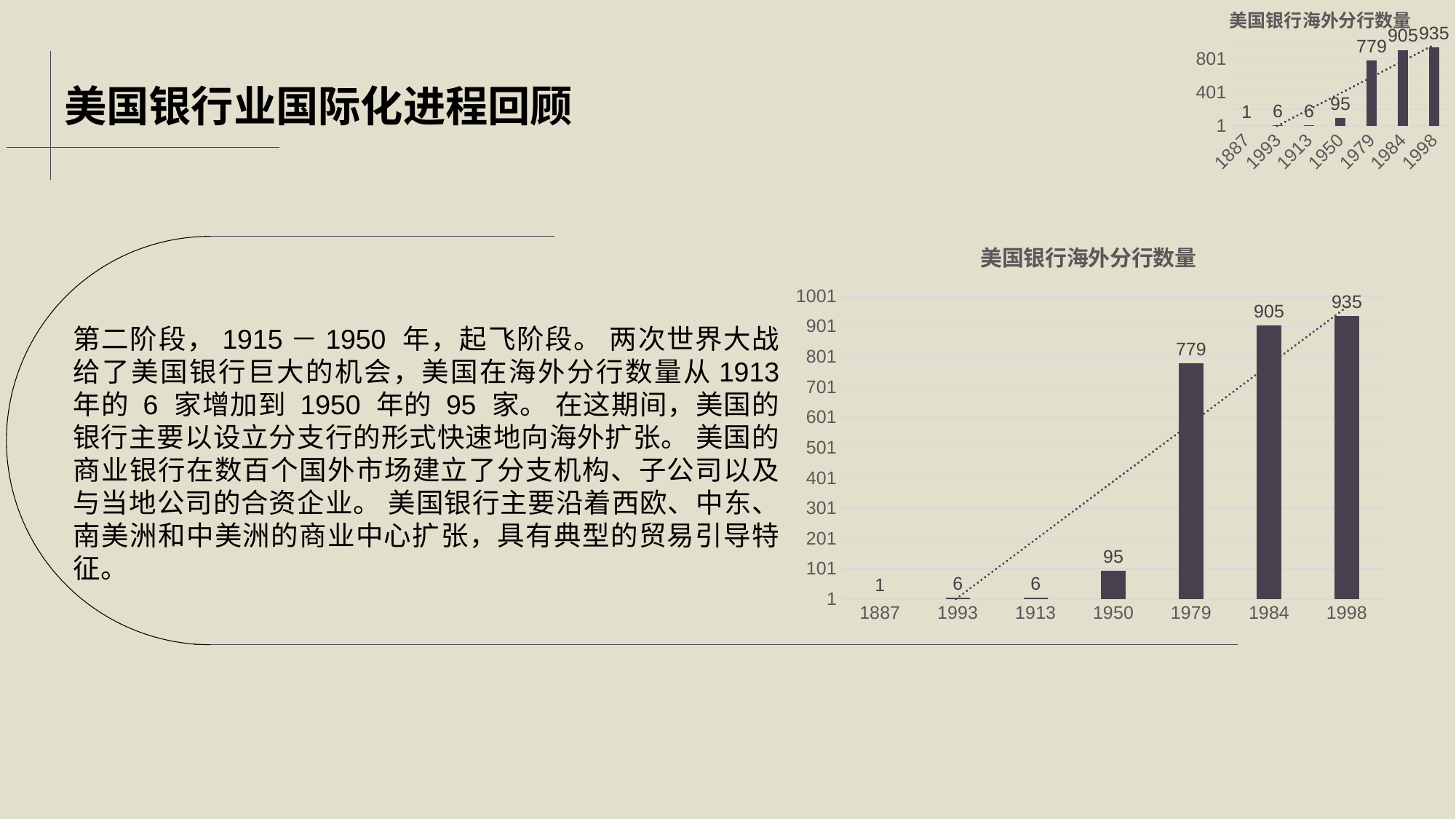

### Chart: 美国银行海外分行数量

| Category | 海外分行数量 |
|---|---|
| 1887 | 1.0 |
| 1993 | 6.0 |
| 1913 | 6.0 |
| 1950 | 95.0 |
| 1979 | 779.0 |
| 1984 | 905.0 |
| 1998 | 935.0 |
美国银行业国际化进程回顾

### Chart: 美国银行海外分行数量

| Category | 海外分行数量 |
|---|---|
| 1887 | 1.0 |
| 1993 | 6.0 |
| 1913 | 6.0 |
| 1950 | 95.0 |
| 1979 | 779.0 |
| 1984 | 905.0 |
| 1998 | 935.0 |
第二阶段，1915－1950 年，起飞阶段。 两次世界大战给了美国银行巨大的机会，美国在海外分行数量从1913 年的 6 家增加到 1950 年的 95 家。 在这期间，美国的银行主要以设立分支行的形式快速地向海外扩张。 美国的商业银行在数百个国外市场建立了分支机构、子公司以及与当地公司的合资企业。 美国银行主要沿着西欧、中东、南美洲和中美洲的商业中心扩张，具有典型的贸易引导特征。